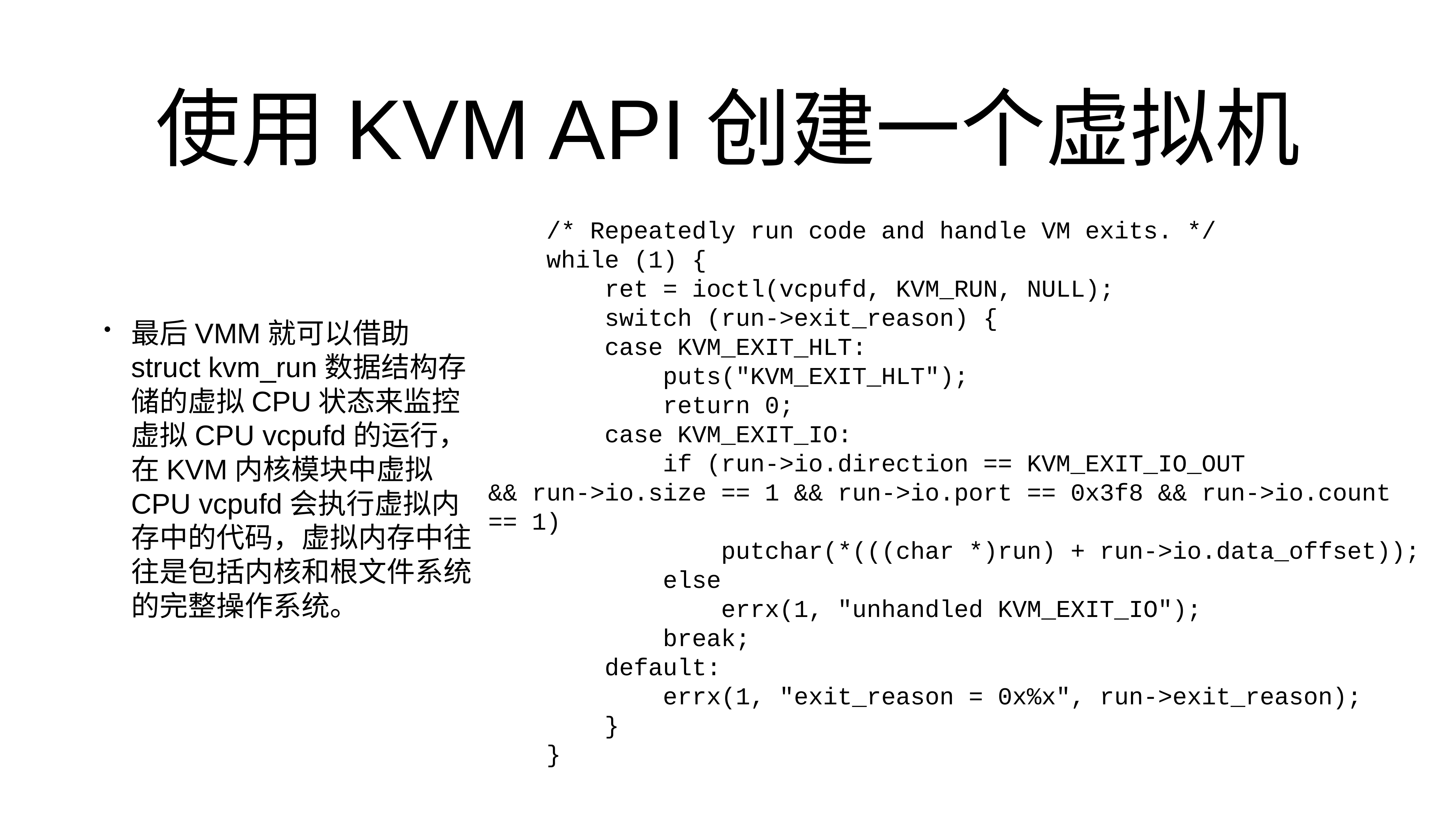

# 使用KVM API创建一个虚拟机
最后VMM就可以借助struct kvm_run数据结构存储的虚拟CPU状态来监控虚拟CPU vcpufd的运行，在KVM内核模块中虚拟CPU vcpufd会执行虚拟内存中的代码，虚拟内存中往往是包括内核和根文件系统的完整操作系统。
    /* Repeatedly run code and handle VM exits. */    while (1) {        ret = ioctl(vcpufd, KVM_RUN, NULL);        switch (run->exit_reason) {        case KVM_EXIT_HLT:            puts("KVM_EXIT_HLT");            return 0;        case KVM_EXIT_IO:            if (run->io.direction == KVM_EXIT_IO_OUT && run->io.size == 1 && run->io.port == 0x3f8 && run->io.count == 1)                putchar(*(((char *)run) + run->io.data_offset));            else                errx(1, "unhandled KVM_EXIT_IO");            break;        default:            errx(1, "exit_reason = 0x%x", run->exit_reason);        }    }